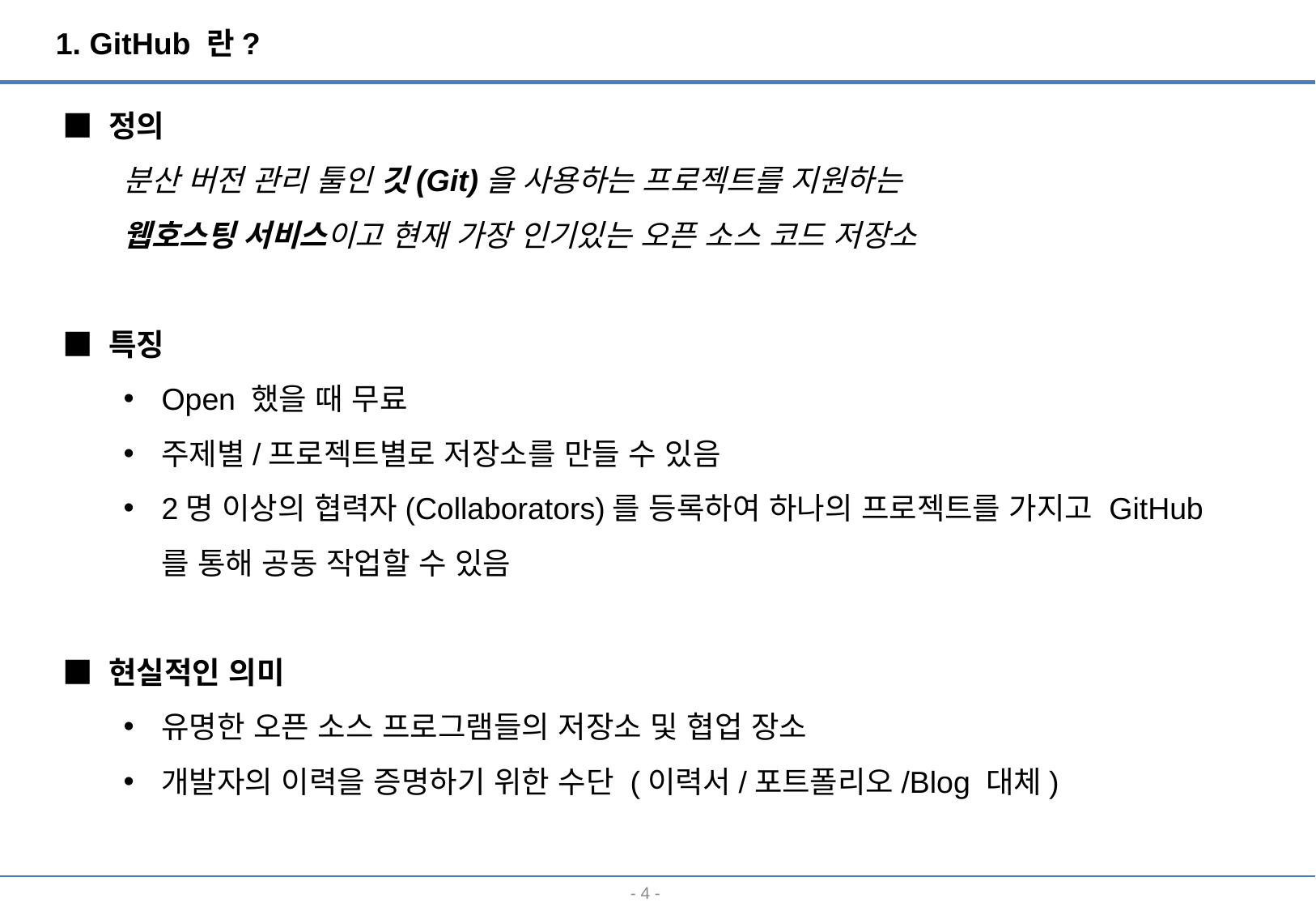

1. GitHub 란?
■ 정의
분산 버전 관리 툴인 깃(Git)을 사용하는 프로젝트를 지원하는
웹호스팅 서비스이고 현재 가장 인기있는 오픈 소스 코드 저장소

■ 특징
Open 했을 때 무료
주제별/프로젝트별로 저장소를 만들 수 있음
2명 이상의 협력자(Collaborators)를 등록하여 하나의 프로젝트를 가지고 GitHub를 통해 공동 작업할 수 있음
■ 현실적인 의미
유명한 오픈 소스 프로그램들의 저장소 및 협업 장소
개발자의 이력을 증명하기 위한 수단 (이력서/포트폴리오/Blog 대체)
- 4 -